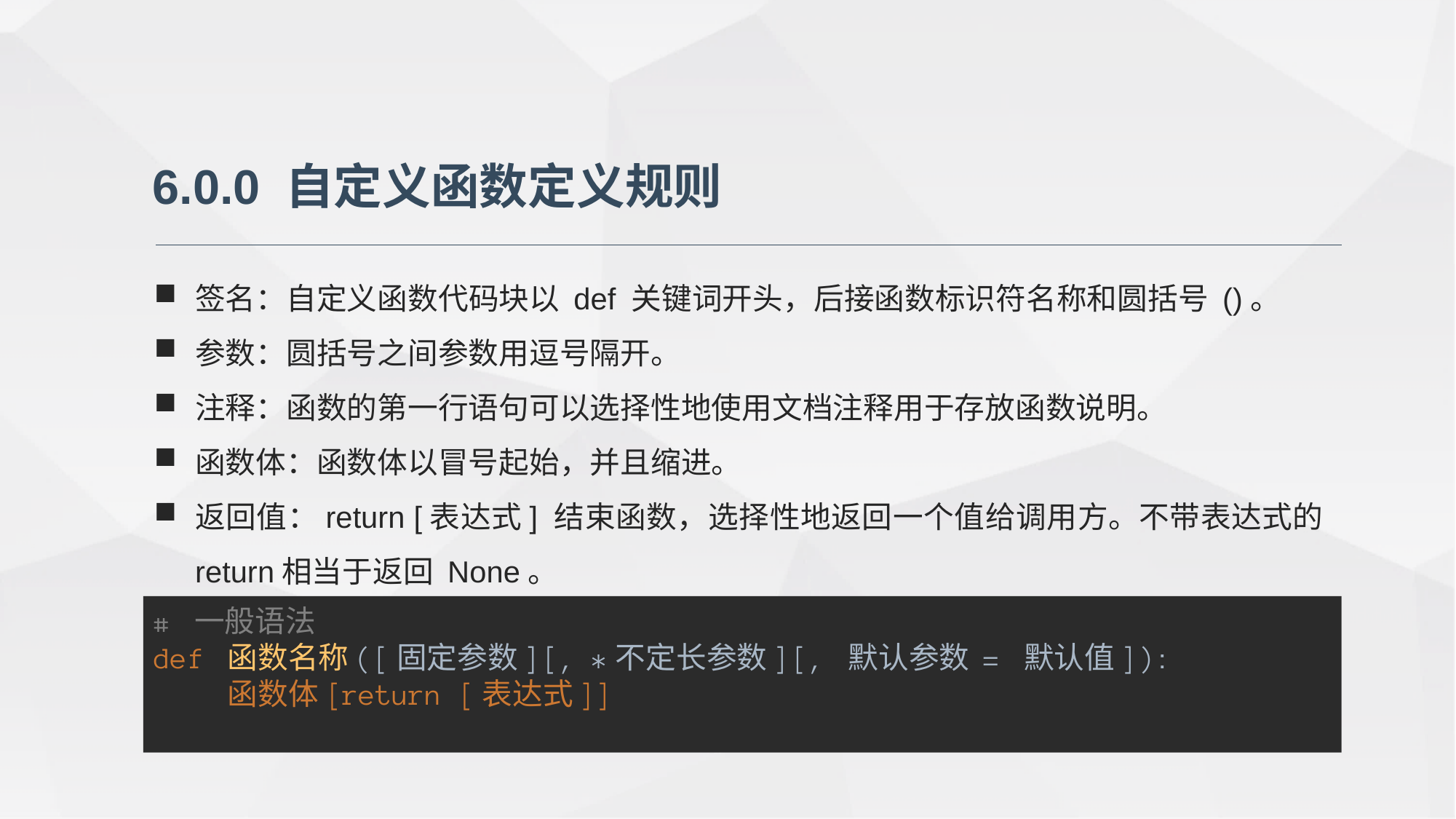

6.0.0 自定义函数定义规则
签名：自定义函数代码块以 def 关键词开头，后接函数标识符名称和圆括号 ()。
参数：圆括号之间参数用逗号隔开。
注释：函数的第一行语句可以选择性地使用文档注释用于存放函数说明。
函数体：函数体以冒号起始，并且缩进。
返回值：return [表达式] 结束函数，选择性地返回一个值给调用方。不带表达式的return相当于返回 None。
# 一般语法 def 函数名称([固定参数][, *不定长参数][, 默认参数 = 默认值]): 函数体[return [表达式]]